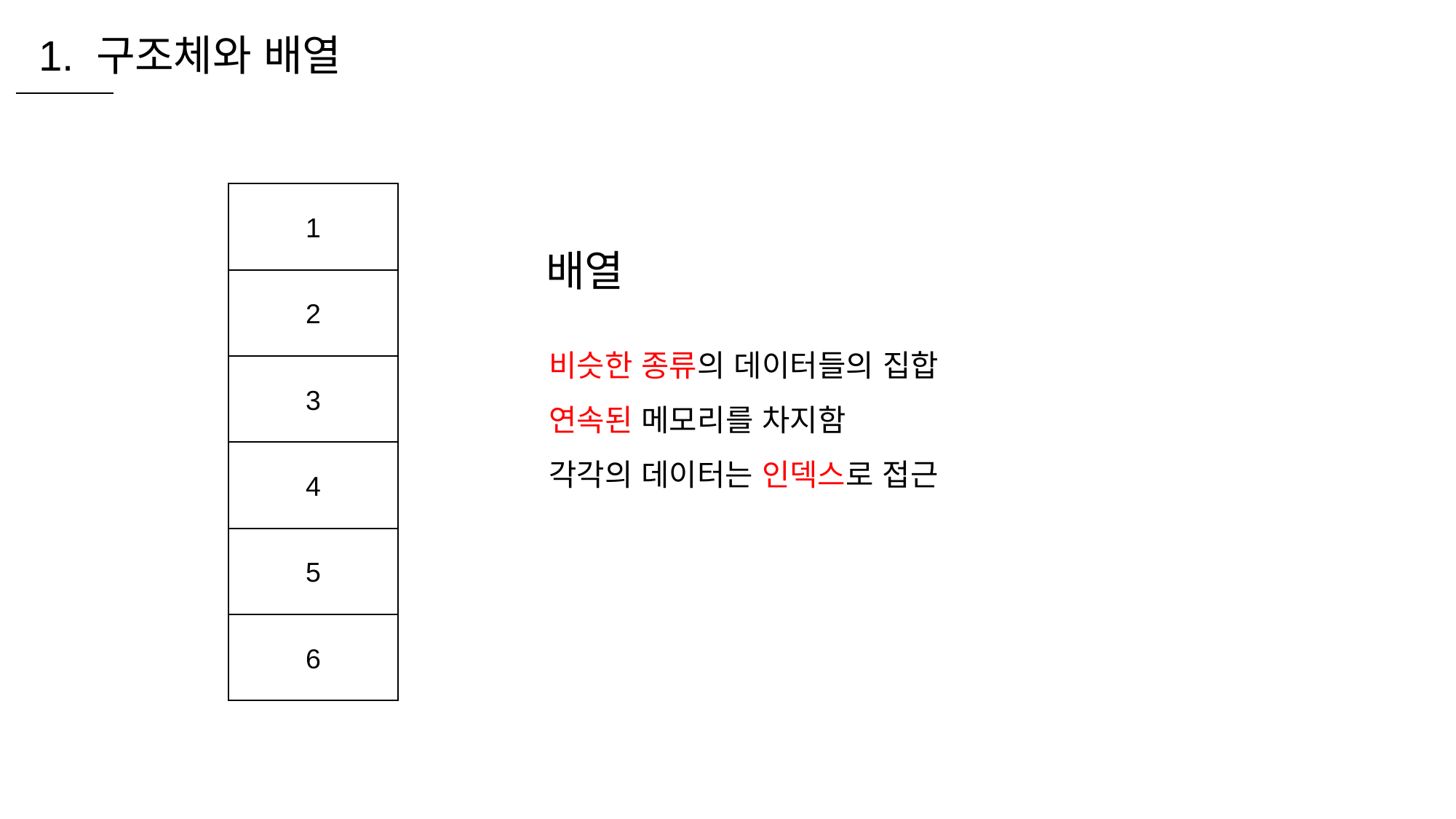

1. 구조체와 배열
1
배열
2
비슷한 종류의 데이터들의 집합
연속된 메모리를 차지함
각각의 데이터는 인덱스로 접근
3
4
5
6